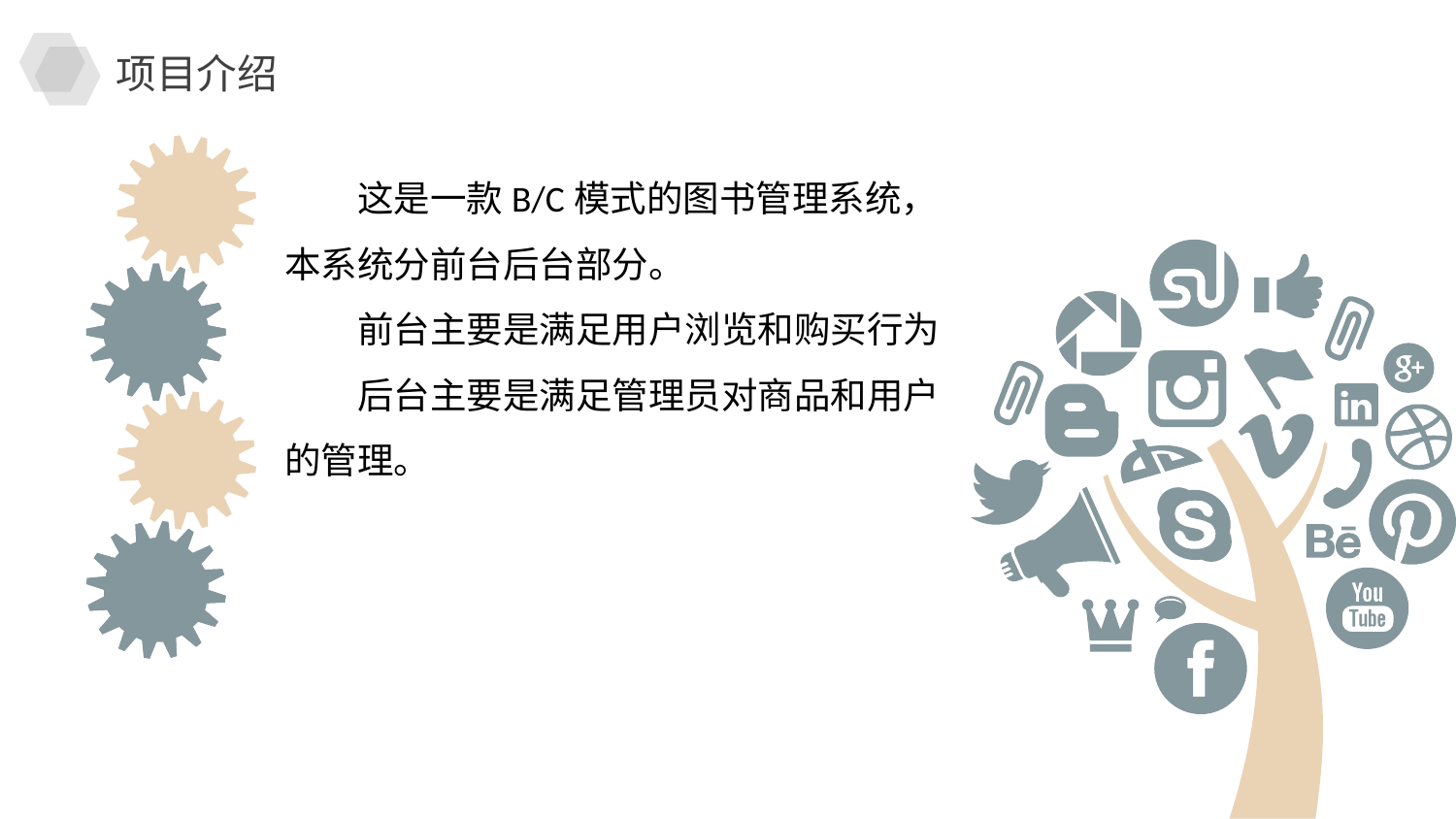

项目介绍

这是一款B/C模式的图书管理系统，本系统分前台后台部分。
前台主要是满足用户浏览和购买行为
后台主要是满足管理员对商品和用户的管理。

02